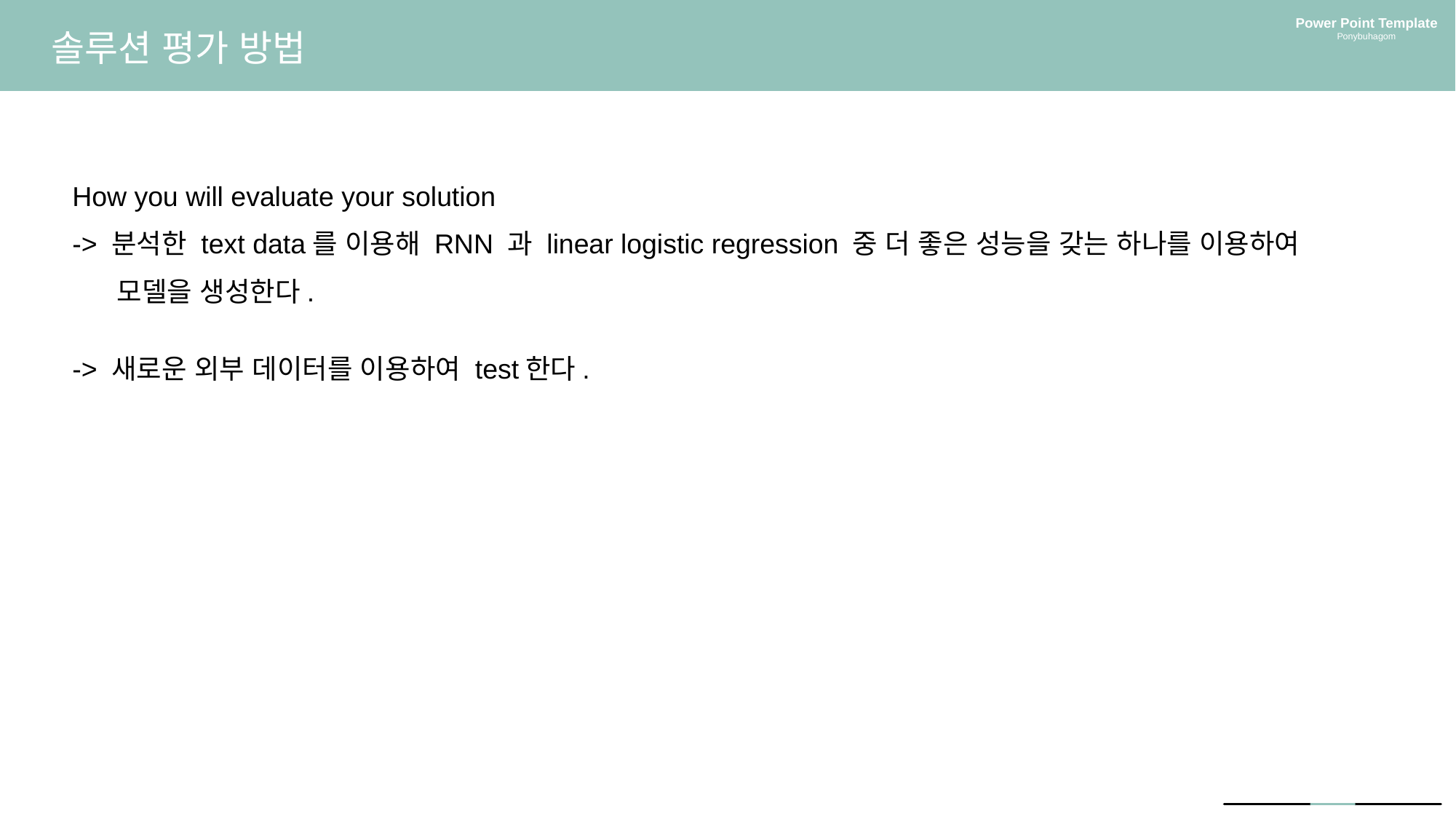

Power Point Template
Ponybuhagom
솔루션 평가 방법
How you will evaluate your solution
-> 분석한 text data를 이용해 RNN 과 linear logistic regression 중 더 좋은 성능을 갖는 하나를 이용하여
     모델을 생성한다.
-> 새로운 외부 데이터를 이용하여 test한다.